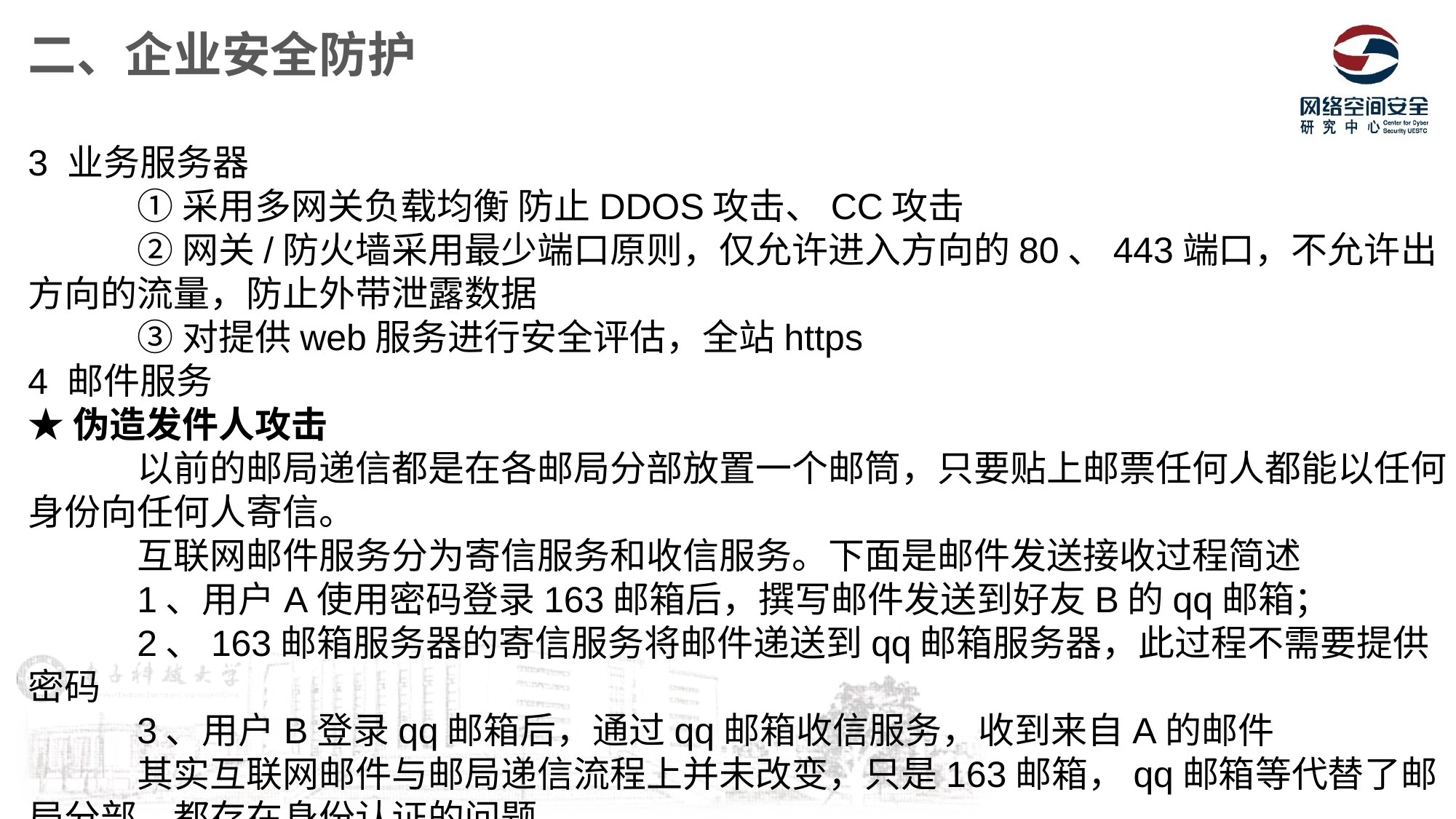

二、企业安全防护
3 业务服务器
	①采用多网关负载均衡 防止DDOS攻击、CC攻击
	②网关/防火墙采用最少端口原则，仅允许进入方向的80、443端口，不允许出方向的流量，防止外带泄露数据
	③对提供web服务进行安全评估，全站https
4 邮件服务
★伪造发件人攻击
	以前的邮局递信都是在各邮局分部放置一个邮筒，只要贴上邮票任何人都能以任何身份向任何人寄信。
	互联网邮件服务分为寄信服务和收信服务。下面是邮件发送接收过程简述
	1、用户A使用密码登录163邮箱后，撰写邮件发送到好友B的qq邮箱；
	2、163邮箱服务器的寄信服务将邮件递送到qq邮箱服务器，此过程不需要提供密码
	3、用户B登录qq邮箱后，通过qq邮箱收信服务，收到来自A的邮件
	其实互联网邮件与邮局递信流程上并未改变，只是163邮箱，qq邮箱等代替了邮局分部，都存在身份认证的问题。
比如恶意用户C，伪造邮件递送到qq邮箱服务器发送给用户B，且声称自己是用户A，此过程是可行的，只需要找到QQ邮箱的SMTP服务器地址即可
有两类伪造情况：伪造发件人ceo@qq.com，发邮件到hr@qq.com；另一种是伪造ceo@qq.com发邮件到cfo@163.com。都存在社工攻击场景
配置DNS的SPF(宣称本域发件服务器的ip地址)，DKIM(宣称本域公钥)策略，接收域进行验证
★携带恶意附件，客户端防毒，邮件网关杀毒
★密码爆破，邮件中包含服务器信息、架构信息、商务信息
★邮件客户端漏洞：foxmail，outlook，web方式，企业邮箱